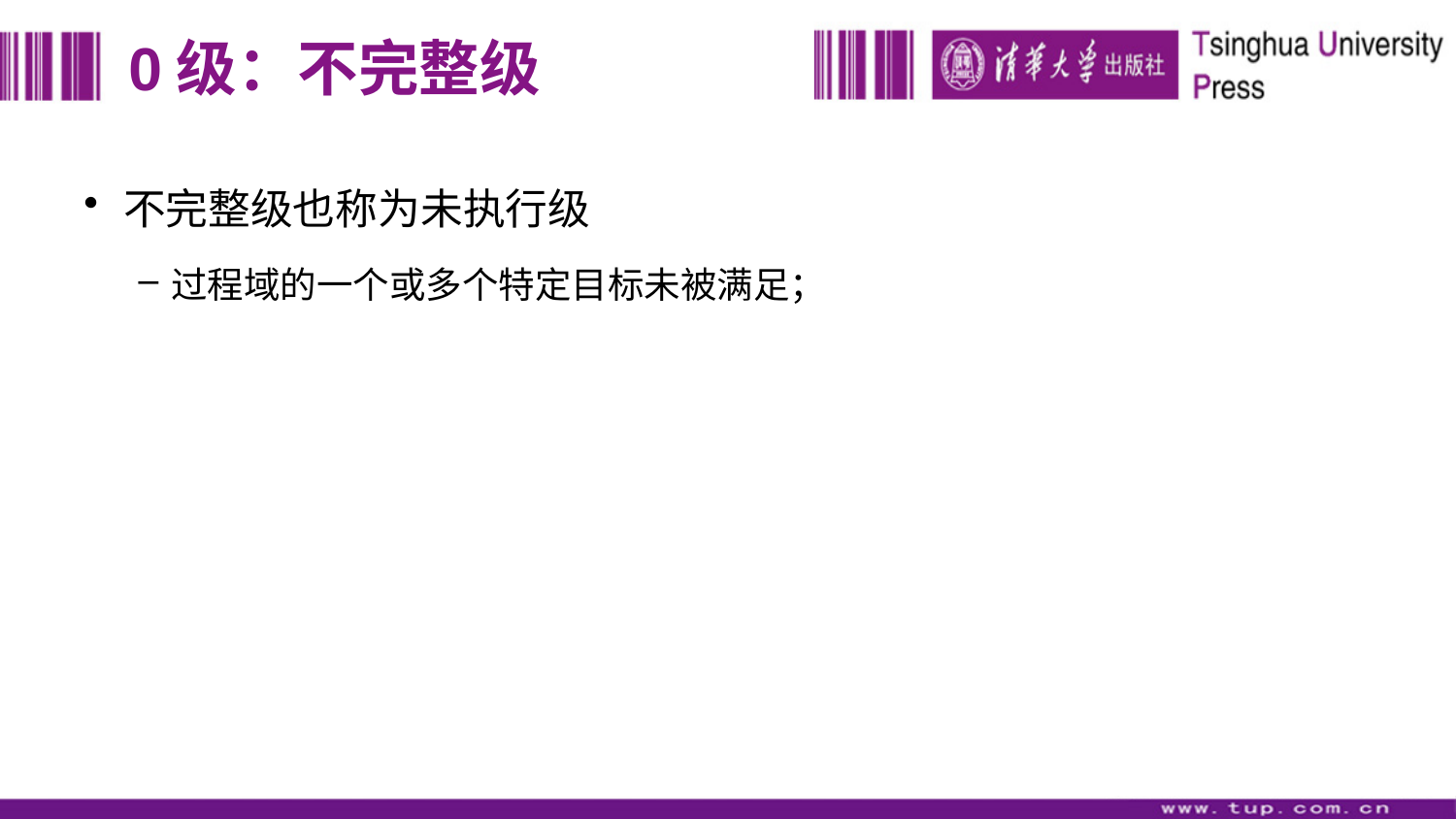

# 0级：不完整级
不完整级也称为未执行级
过程域的一个或多个特定目标未被满足；